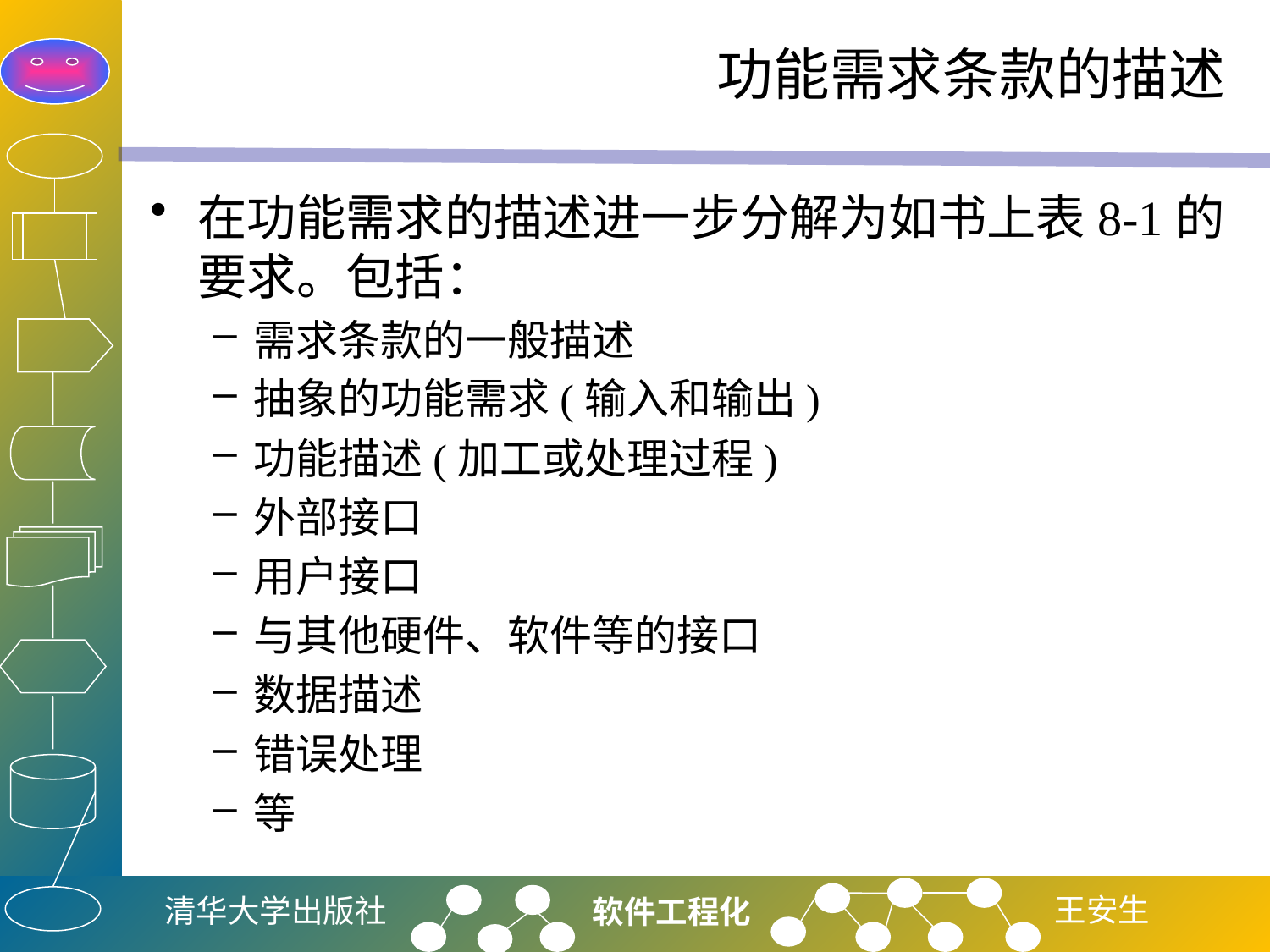

# 功能需求条款的描述
在功能需求的描述进一步分解为如书上表8-1的要求。包括：
需求条款的一般描述
抽象的功能需求(输入和输出)
功能描述(加工或处理过程)
外部接口
用户接口
与其他硬件、软件等的接口
数据描述
错误处理
等